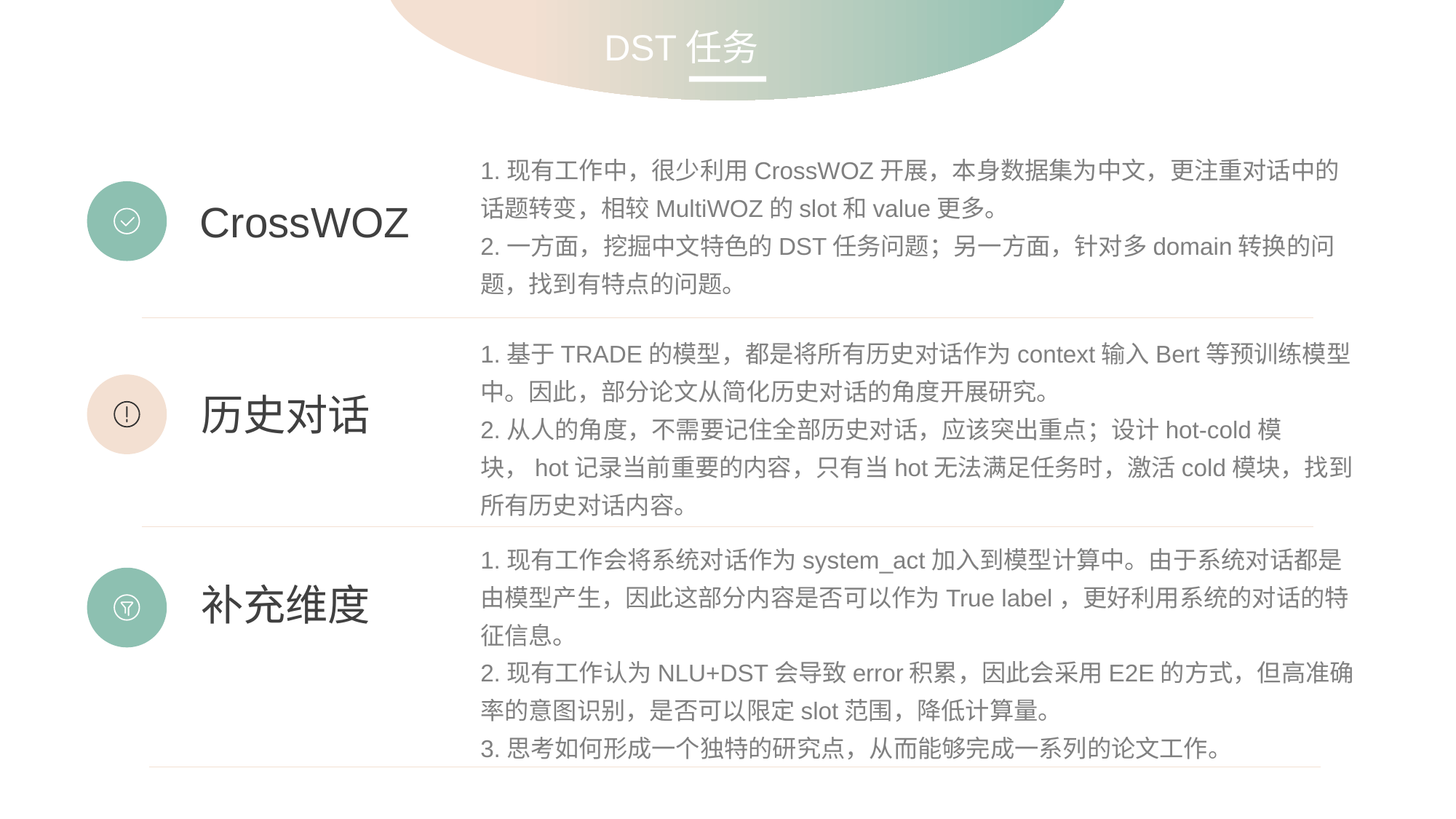

DST任务

1.现有工作中，很少利用CrossWOZ开展，本身数据集为中文，更注重对话中的话题转变，相较MultiWOZ的slot和value更多。
2.一方面，挖掘中文特色的DST任务问题；另一方面，针对多domain转换的问题，找到有特点的问题。

CrossWOZ

1.基于TRADE的模型，都是将所有历史对话作为context输入Bert等预训练模型中。因此，部分论文从简化历史对话的角度开展研究。
2.从人的角度，不需要记住全部历史对话，应该突出重点；设计hot-cold模块，hot记录当前重要的内容，只有当hot无法满足任务时，激活cold模块，找到所有历史对话内容。

历史对话

1.现有工作会将系统对话作为system_act加入到模型计算中。由于系统对话都是由模型产生，因此这部分内容是否可以作为True label，更好利用系统的对话的特征信息。
2.现有工作认为NLU+DST会导致error积累，因此会采用E2E的方式，但高准确率的意图识别，是否可以限定slot范围，降低计算量。
3.思考如何形成一个独特的研究点，从而能够完成一系列的论文工作。

补充维度